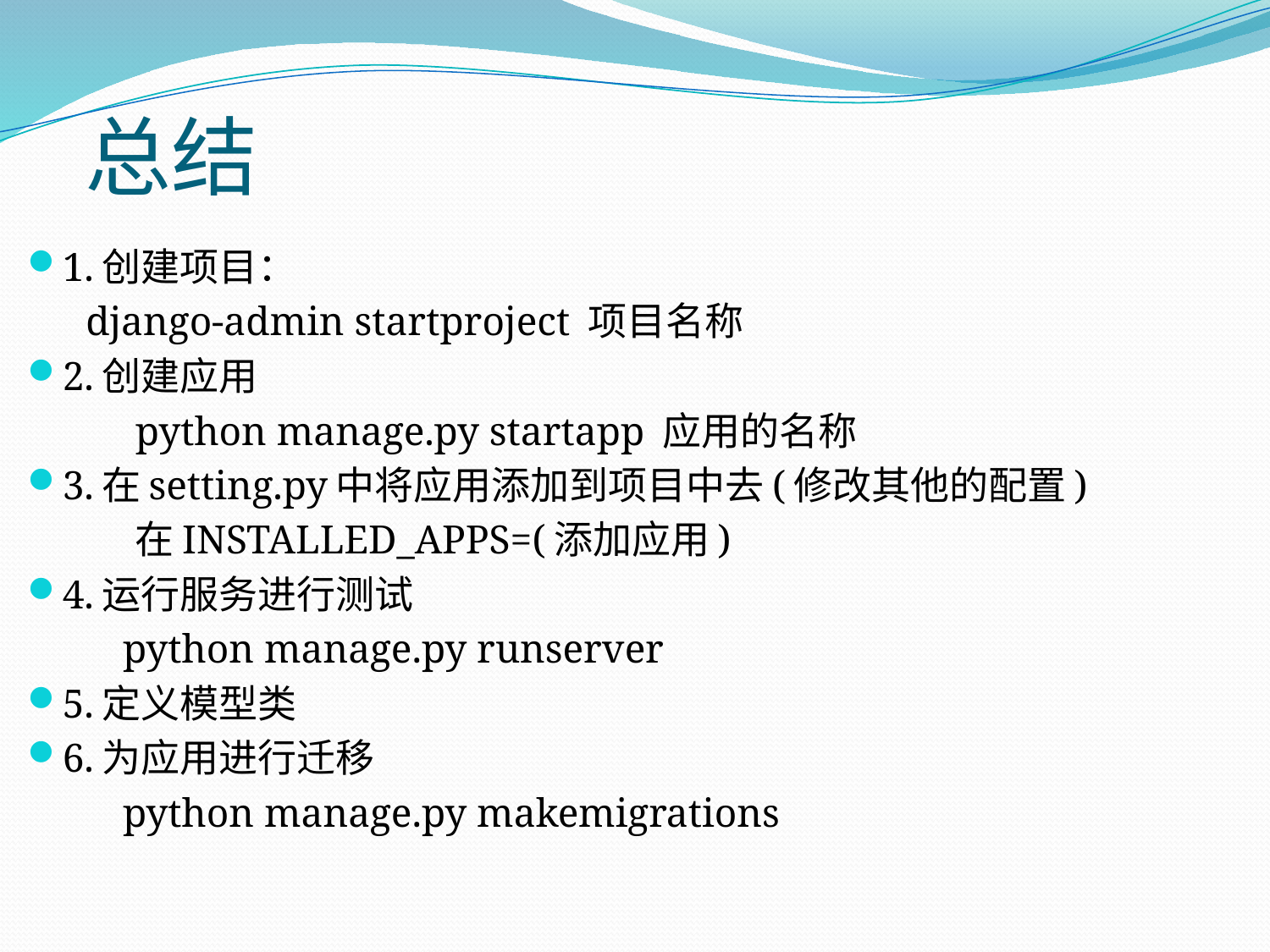

# 总结
1.创建项目：
	django-admin startproject 项目名称
2.创建应用
	python manage.py startapp 应用的名称
3.在setting.py中将应用添加到项目中去(修改其他的配置)
	在INSTALLED_APPS=(添加应用)
4.运行服务进行测试
    python manage.py runserver
5.定义模型类
6.为应用进行迁移
    python manage.py makemigrations